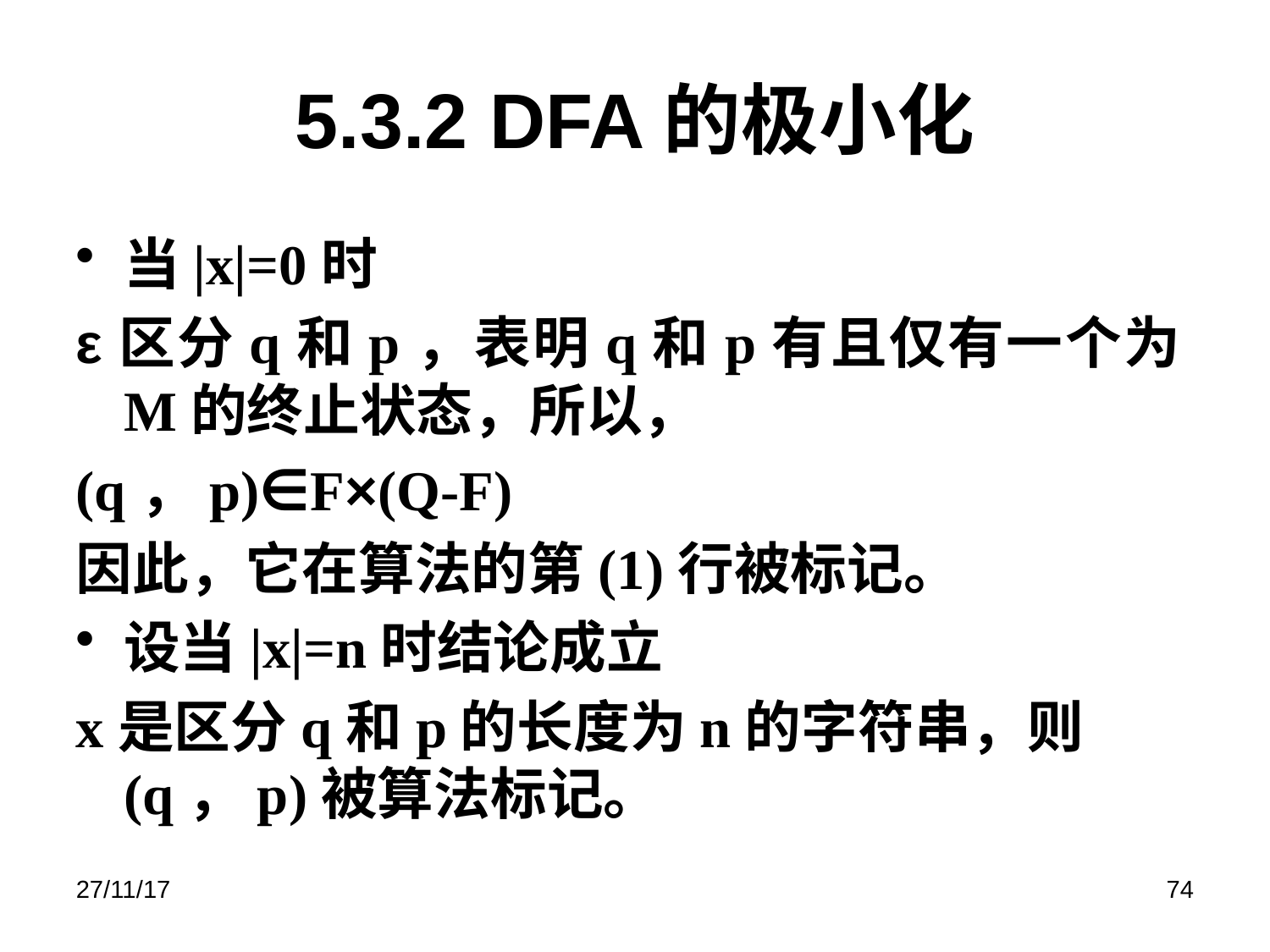

# 5.3.2 DFA的极小化
当|x|=0时
ε区分q和p，表明q和p有且仅有一个为M的终止状态，所以，
(q，p)∈F×(Q-F)
因此，它在算法的第(1)行被标记。
设当|x|=n时结论成立
x是区分q和p的长度为n的字符串，则(q，p)被算法标记。
27/11/17
74